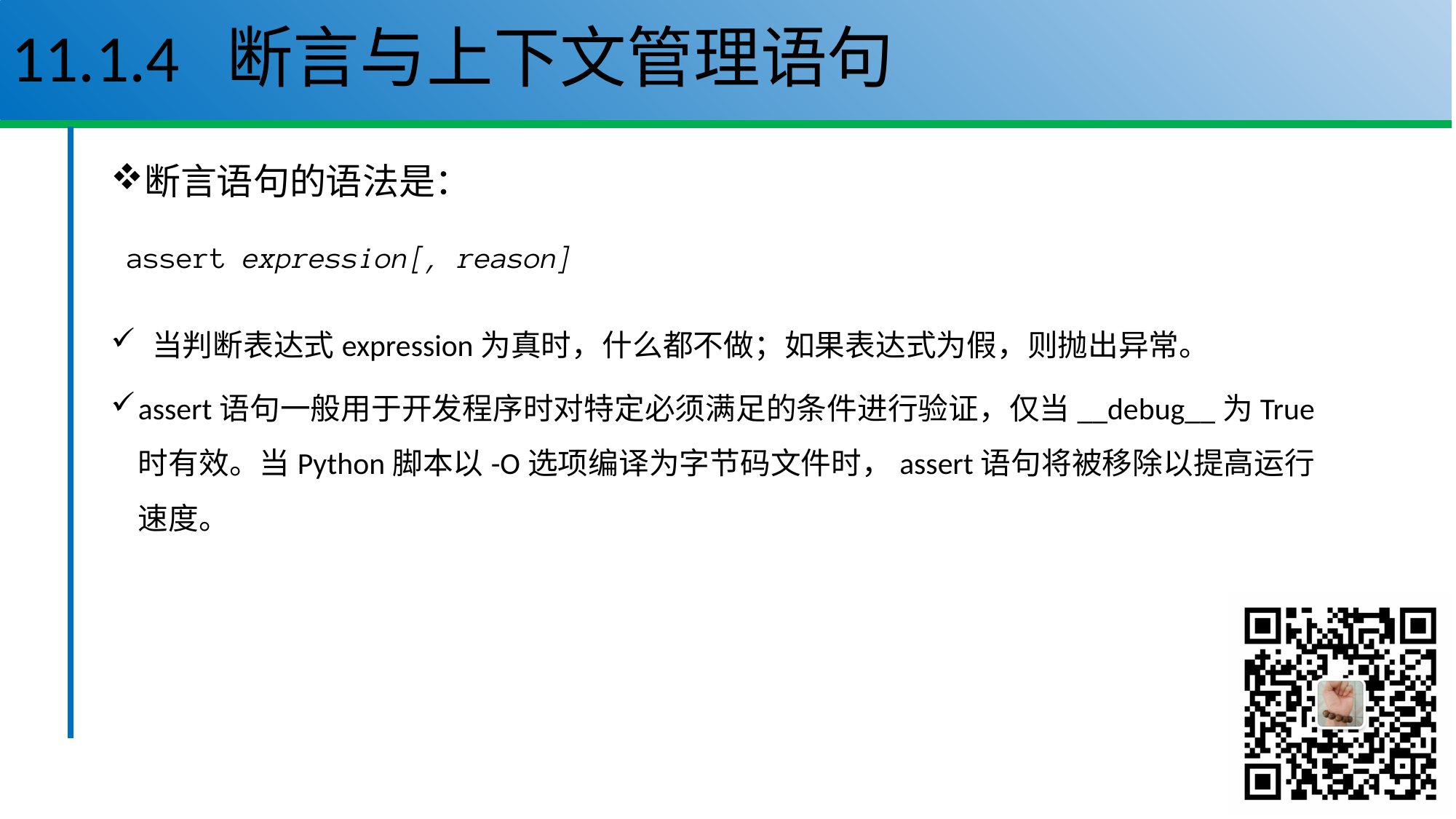

# 11.1.4  断言与上下文管理语句
断言语句的语法是：

 assert expression[, reason]

 当判断表达式expression为真时，什么都不做；如果表达式为假，则抛出异常。
assert语句一般用于开发程序时对特定必须满足的条件进行验证，仅当__debug__为True时有效。当Python脚本以-O选项编译为字节码文件时，assert语句将被移除以提高运行速度。